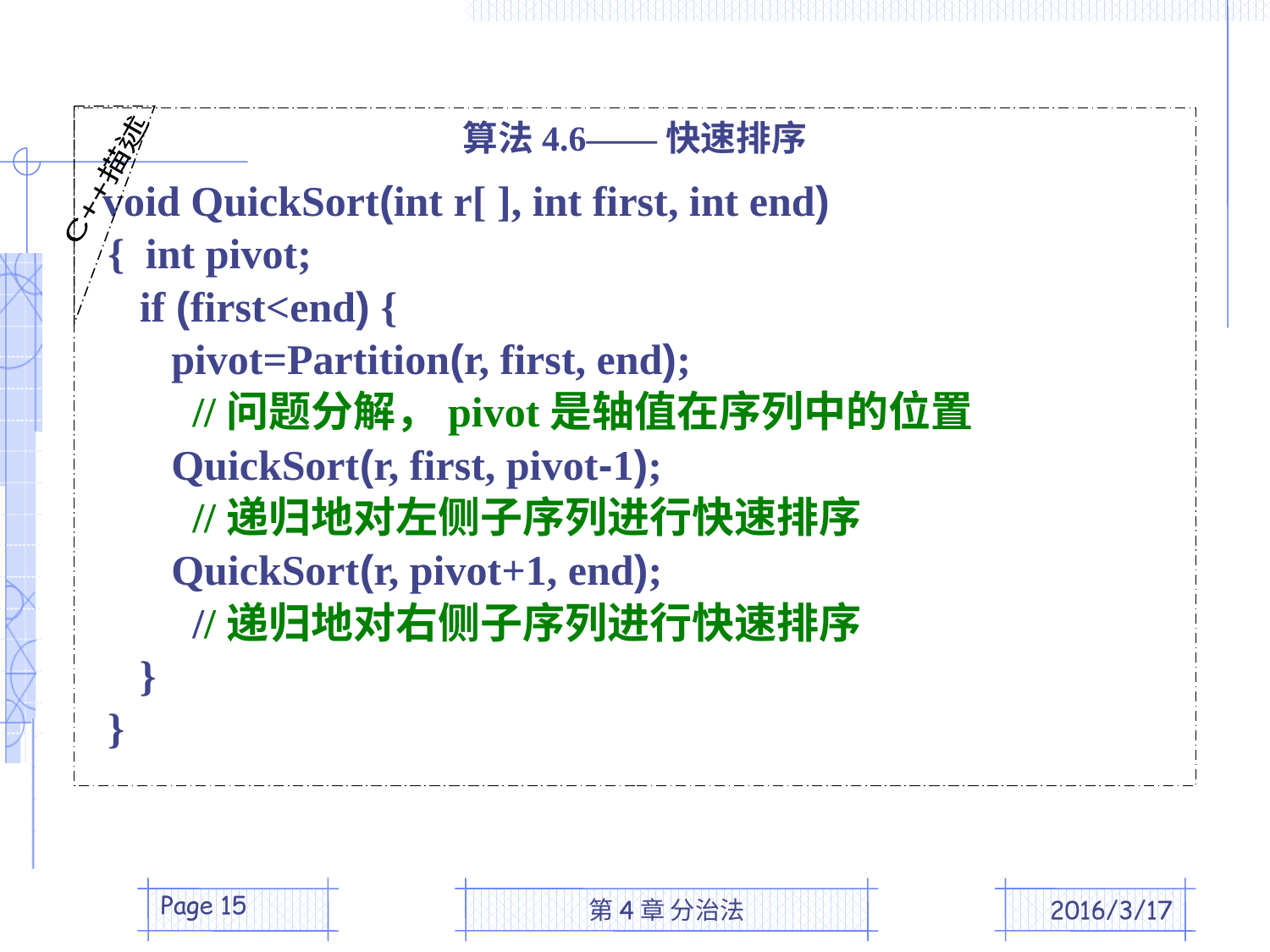

C++描述
算法4.6——快速排序
  void QuickSort(int r[ ], int first, int end)
  {  int pivot;
     if (first<end) {
        pivot=Partition(r, first, end);
          //问题分解，pivot是轴值在序列中的位置
        QuickSort(r, first, pivot-1);
          //递归地对左侧子序列进行快速排序
        QuickSort(r, pivot+1, end);
          //递归地对右侧子序列进行快速排序
     }
  }

Page 15
第4章 分治法
2016/3/17